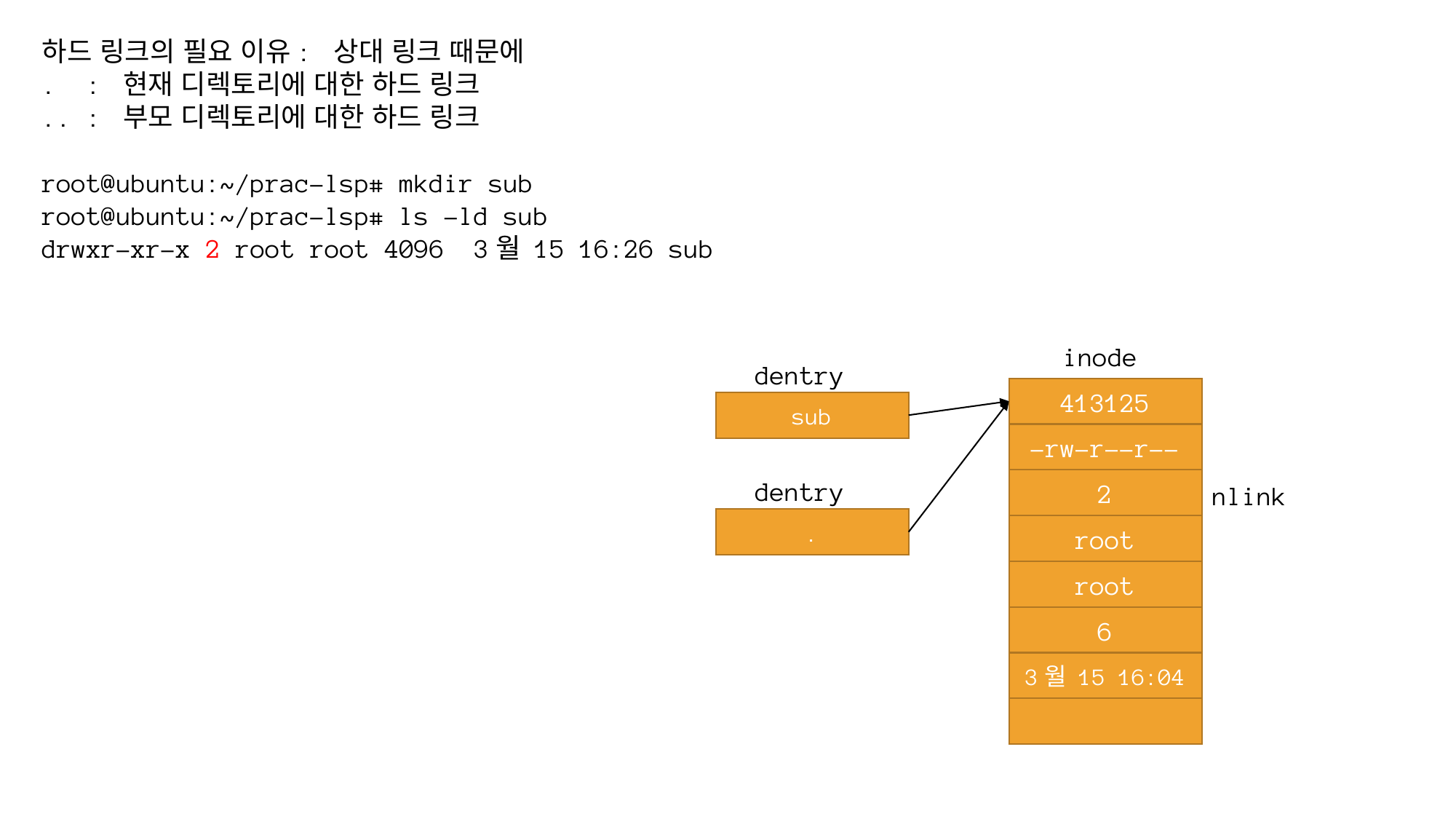

하드 링크의 필요 이유: 상대 링크 때문에
.  : 현재 디렉토리에 대한 하드 링크
.. : 부모 디렉토리에 대한 하드 링크

root@ubuntu:~/prac-lsp# mkdir sub
root@ubuntu:~/prac-lsp# ls -ld sub
drwxr-xr-x 2 root root 4096  3월 15 16:26 sub
inode
dentry
413125
sub
-rw-r--r--
dentry
2
nlink
.
root
root
6
3월 15 16:04